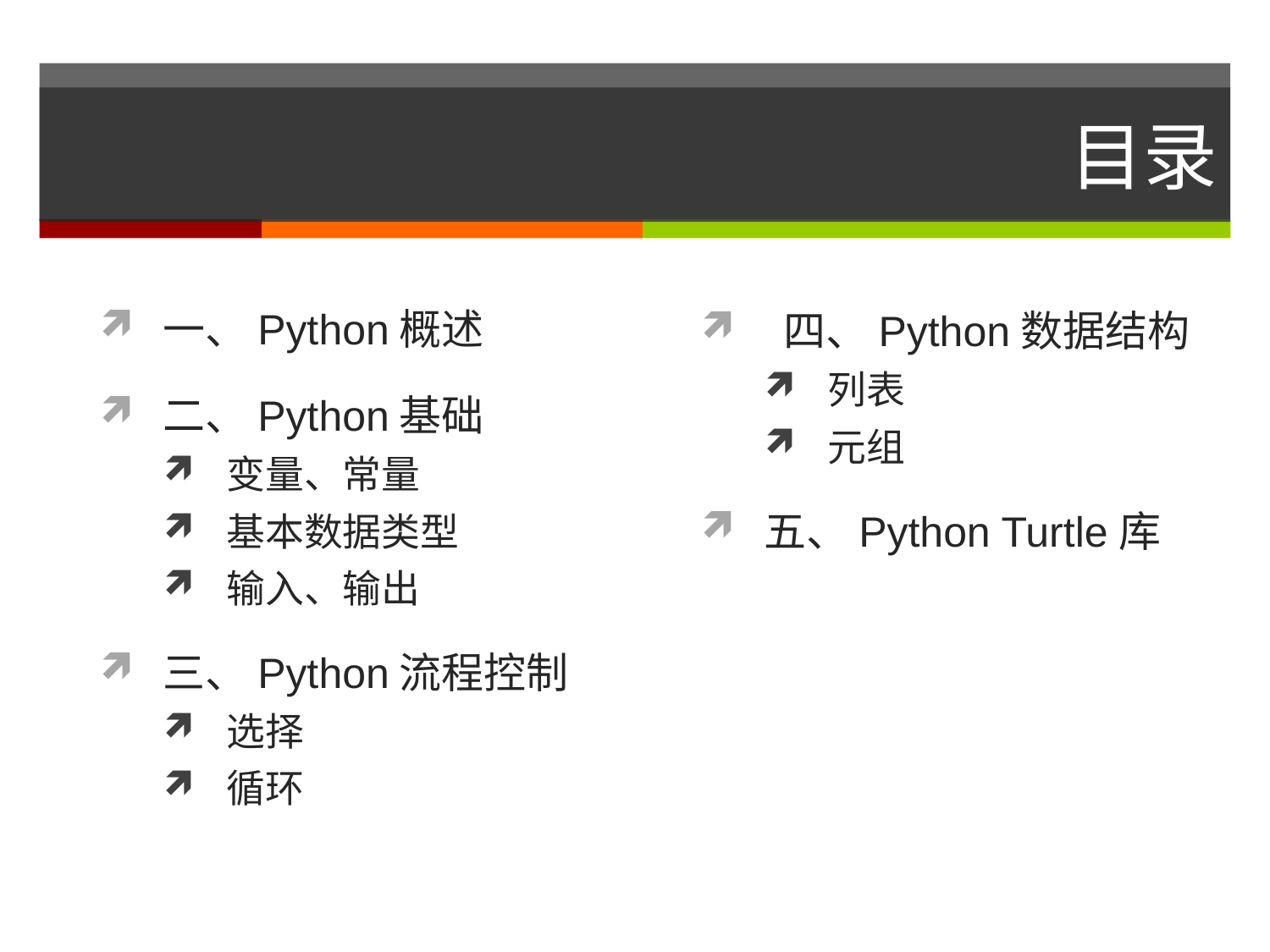

# 目录
一、Python概述
二、Python基础
变量、常量
基本数据类型
输入、输出
三、Python流程控制
选择
循环
 四、Python数据结构
列表
元组
五、Python Turtle库